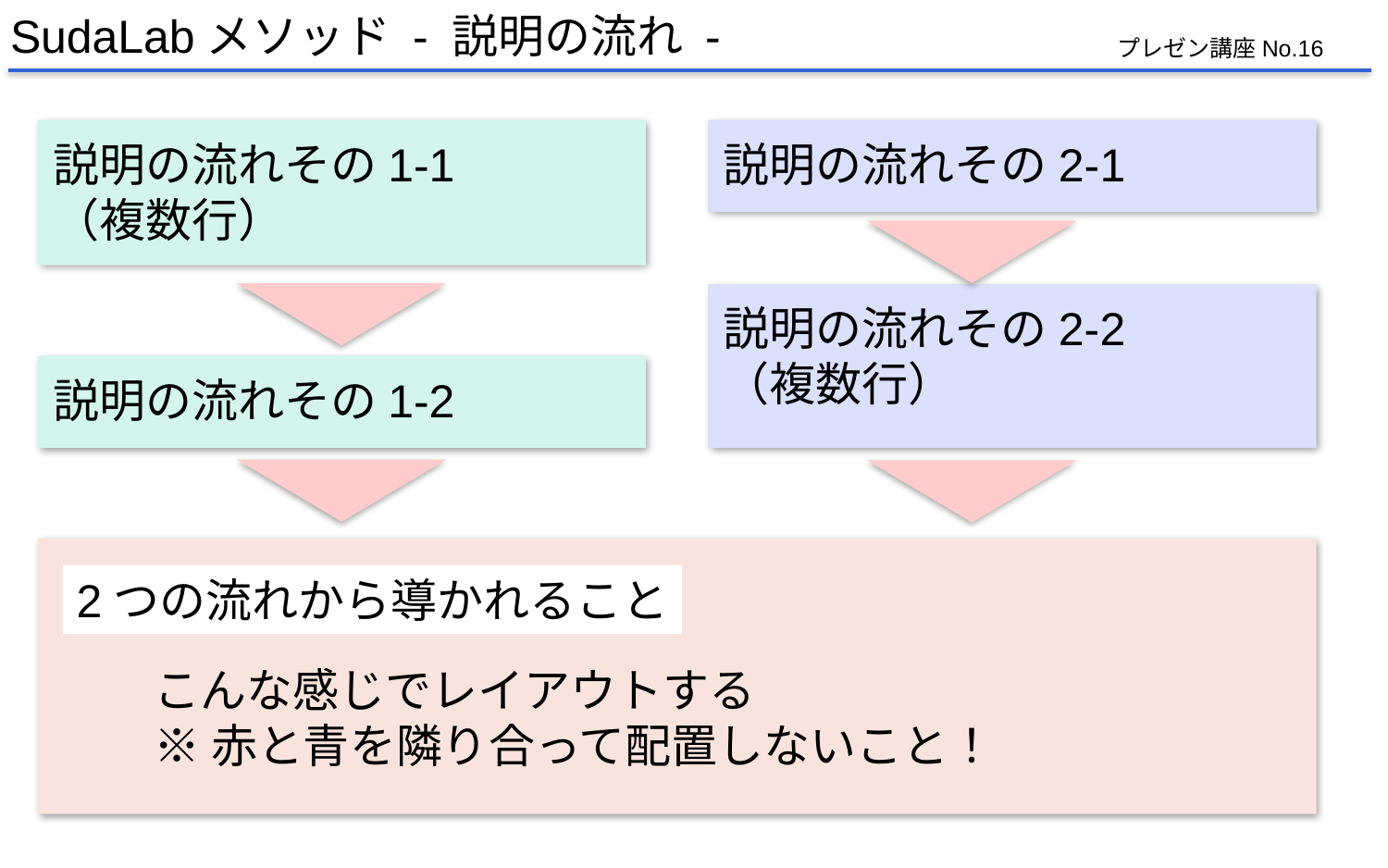

SudaLabメソッド - 説明の流れ -
プレゼン講座No.16

説明の流れその1-1
（複数行）
説明の流れその2-1

説明の流れその2-2
（複数行）

説明の流れその1-2

2つの流れから導かれること
こんな感じでレイアウトする
※赤と青を隣り合って配置しないこと！